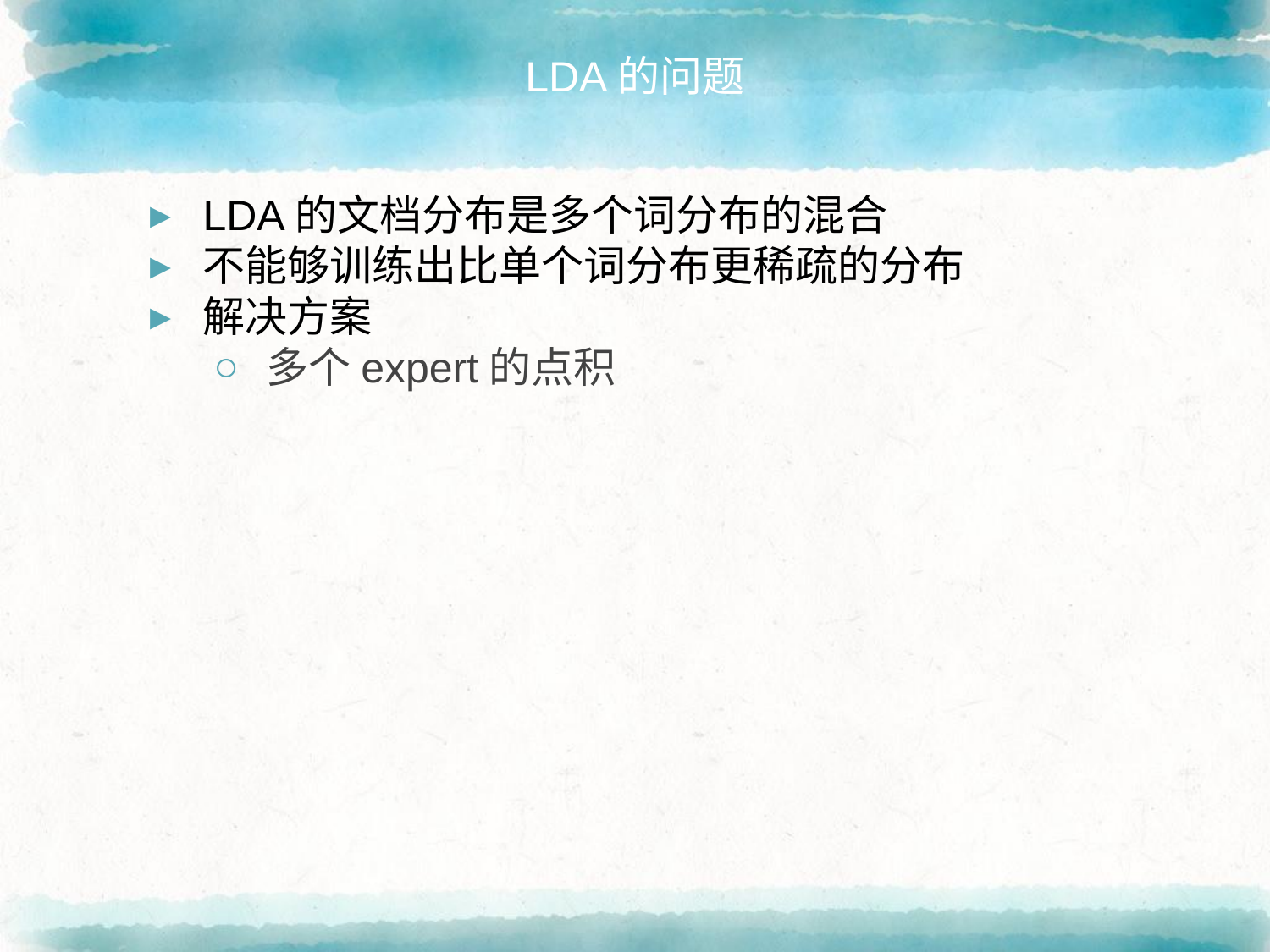

# LDA的问题
LDA的文档分布是多个词分布的混合
不能够训练出比单个词分布更稀疏的分布
解决方案
多个expert的点积